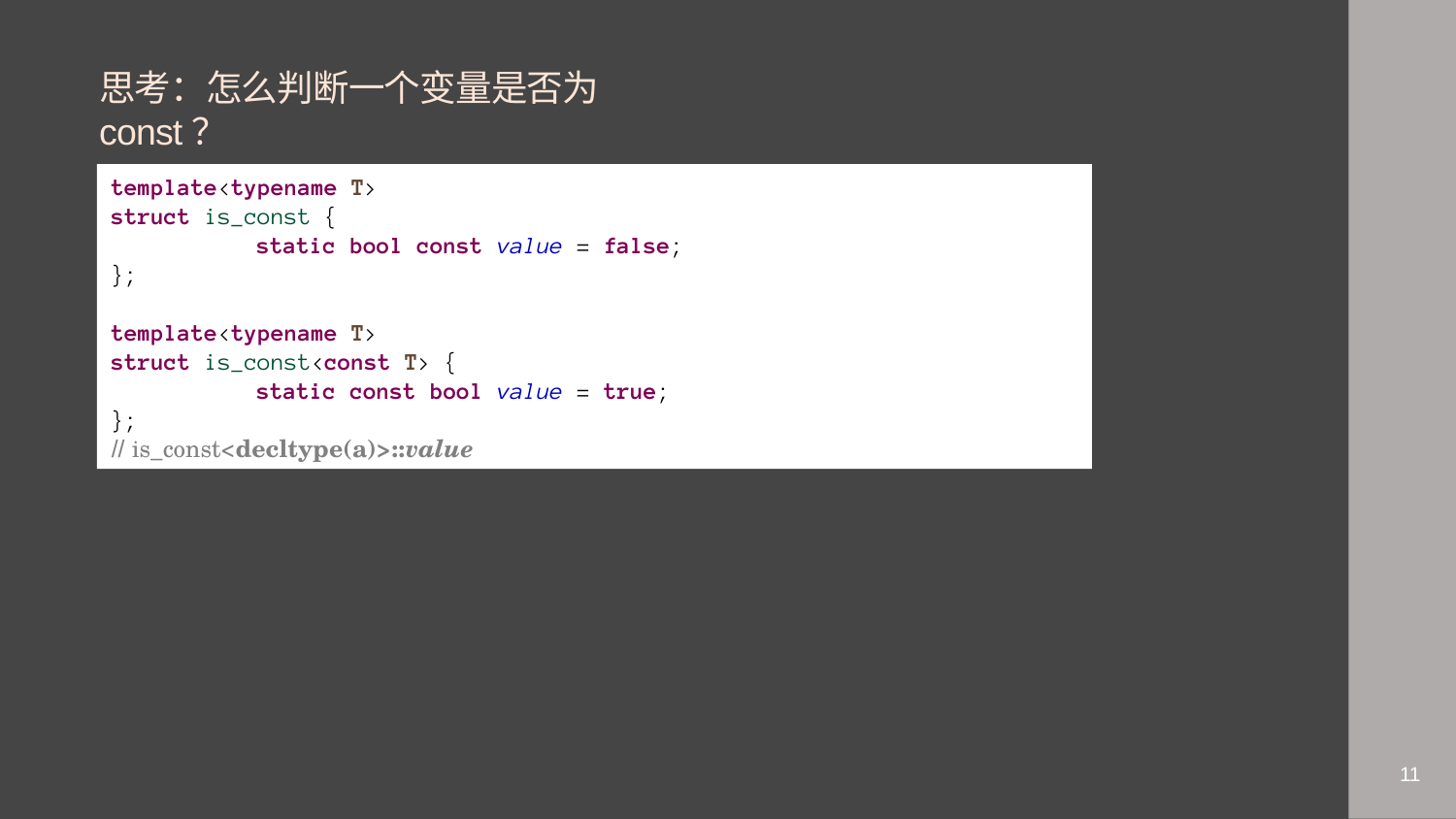

# 思考：怎么判断一个变量是否为const？
template<typename T>
struct is_const {
	static bool const value = false;
};

template<typename T>
struct is_const<const T> {
	static const bool value = true;
};
// is_const<decltype(a)>::value
11